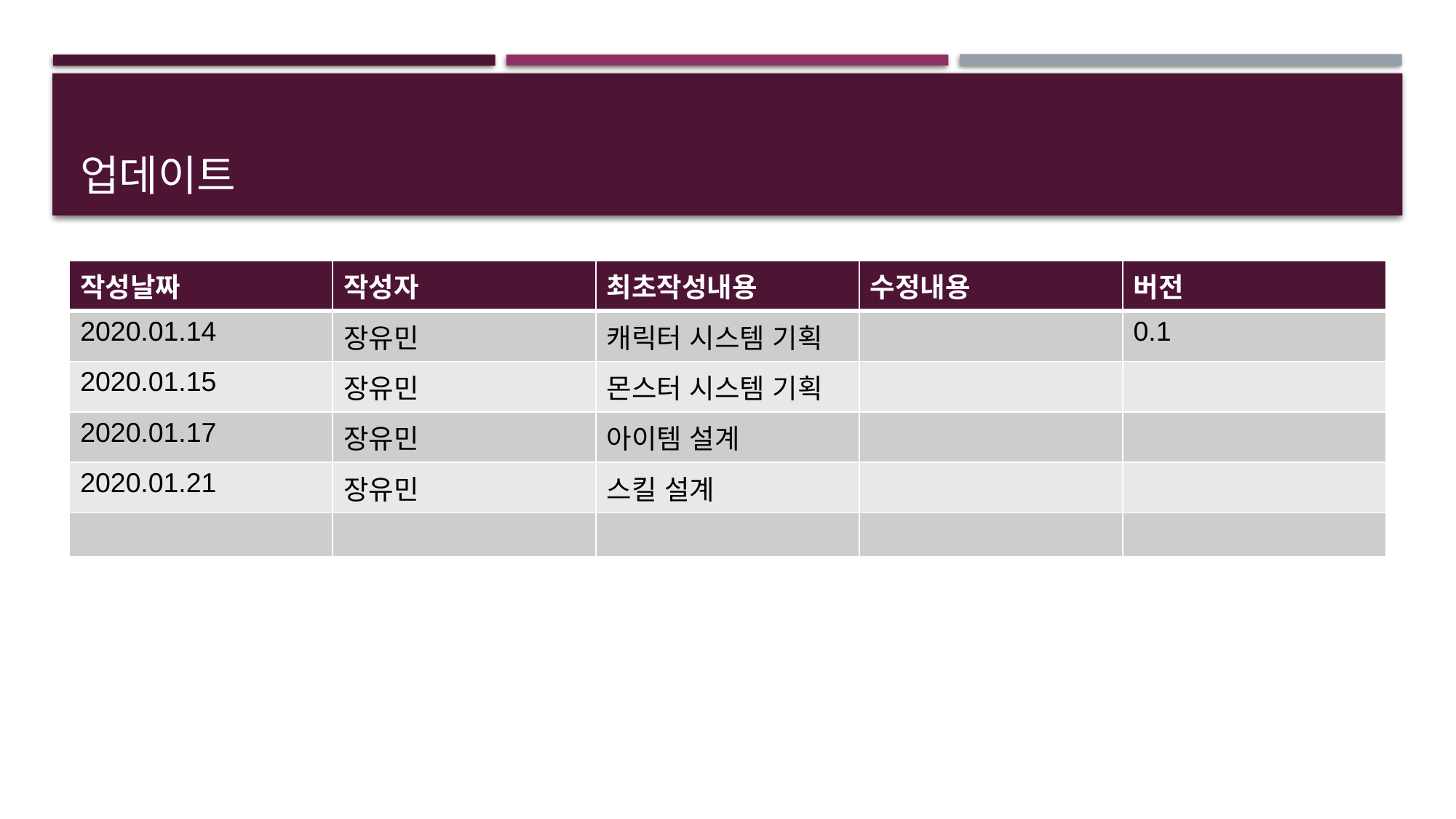

# 업데이트
| 작성날짜 | 작성자 | 최초작성내용 | 수정내용 | 버전 |
| --- | --- | --- | --- | --- |
| 2020.01.14 | 장유민 | 캐릭터 시스템 기획 |  | 0.1 |
| 2020.01.15 | 장유민 | 몬스터 시스템 기획 |  |  |
| 2020.01.17 | 장유민 | 아이템 설계 |  |  |
| 2020.01.21 | 장유민 | 스킬 설계 |  |  |
|  |  |  |  |  |